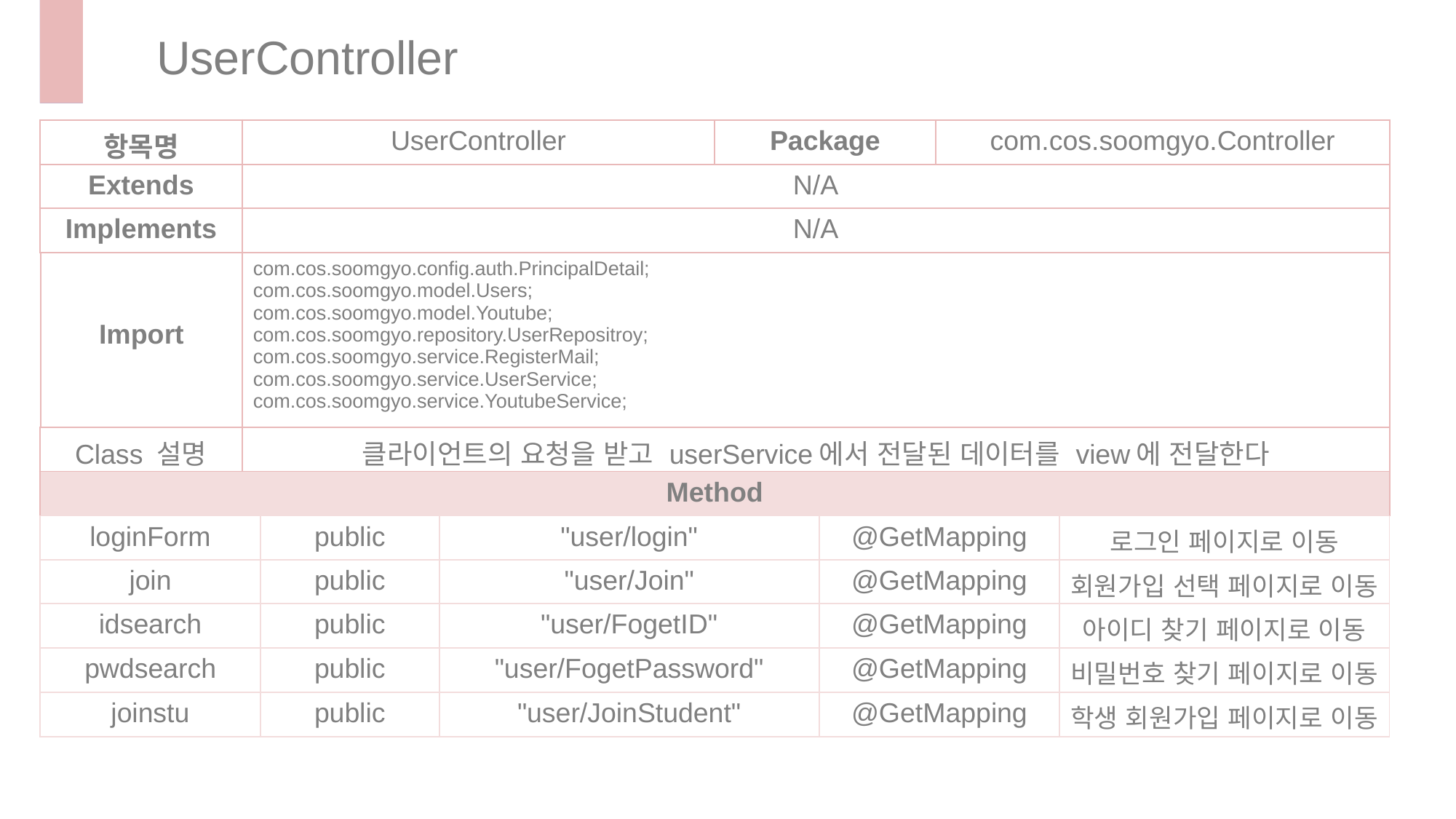

UserController
| 항목명 | UserController | Package | com.cos.soomgyo.Controller |
| --- | --- | --- | --- |
| Extends | N/A |
| --- | --- |
| Implements | N/A |
| --- | --- |
| Import | com.cos.soomgyo.config.auth.PrincipalDetail; com.cos.soomgyo.model.Users; com.cos.soomgyo.model.Youtube; com.cos.soomgyo.repository.UserRepositroy; com.cos.soomgyo.service.RegisterMail; com.cos.soomgyo.service.UserService; com.cos.soomgyo.service.YoutubeService; |
| --- | --- |
| Class 설명 | 클라이언트의 요청을 받고 userService에서 전달된 데이터를 view에 전달한다 |
| --- | --- |
| Method |
| --- |
| loginForm | public | "user/login" | @GetMapping | 로그인 페이지로 이동 |
| --- | --- | --- | --- | --- |
| join | public | "user/Join" | @GetMapping | 회원가입 선택 페이지로 이동 |
| idsearch | public | "user/FogetID" | @GetMapping | 아이디 찾기 페이지로 이동 |
| pwdsearch | public | "user/FogetPassword" | @GetMapping | 비밀번호 찾기 페이지로 이동 |
| joinstu | public | "user/JoinStudent" | @GetMapping | 학생 회원가입 페이지로 이동 |